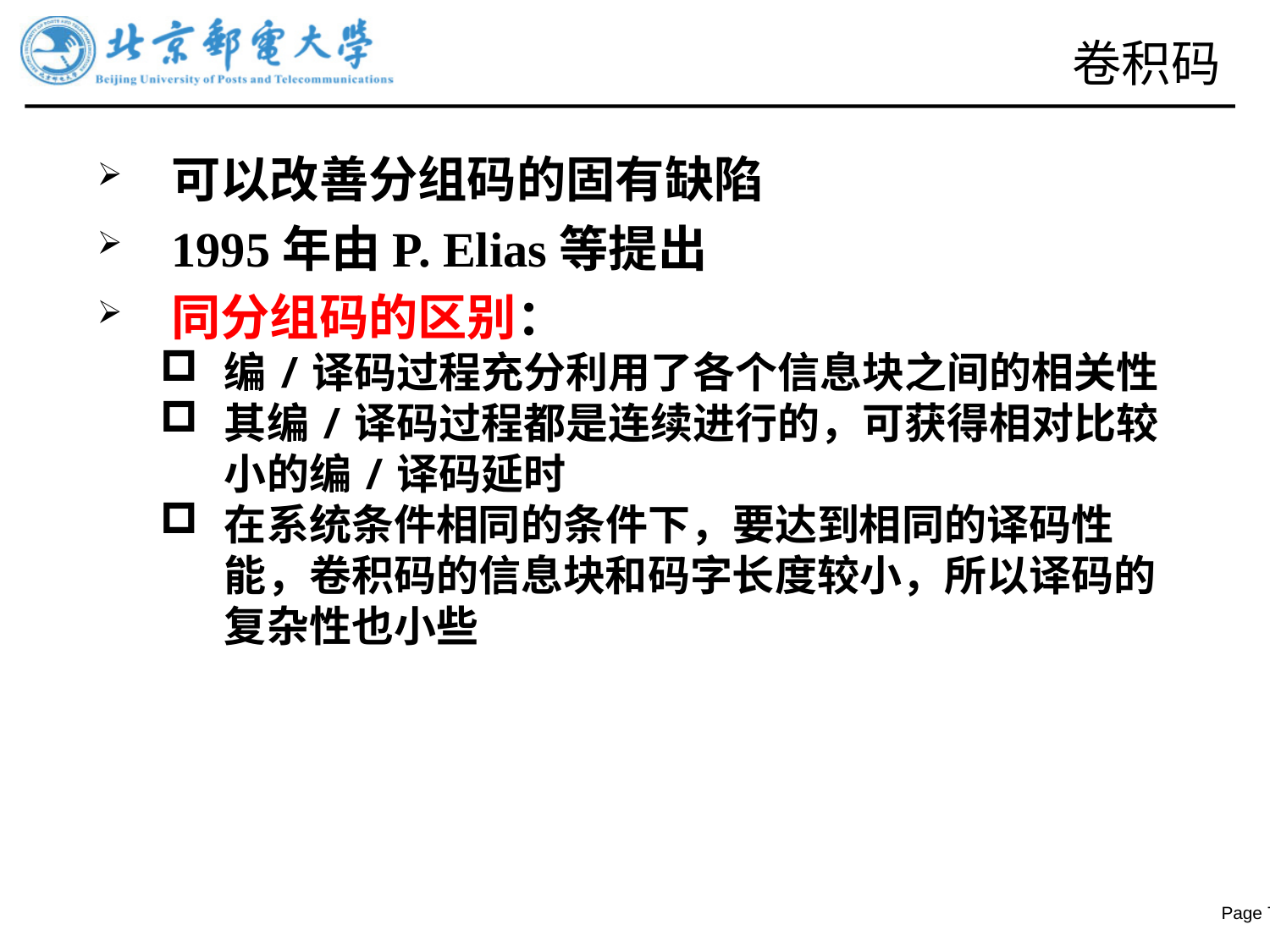

# 卷积码
可以改善分组码的固有缺陷
1995年由P. Elias等提出
同分组码的区别：
编/译码过程充分利用了各个信息块之间的相关性
其编/译码过程都是连续进行的，可获得相对比较小的编/译码延时
在系统条件相同的条件下，要达到相同的译码性能，卷积码的信息块和码字长度较小，所以译码的复杂性也小些